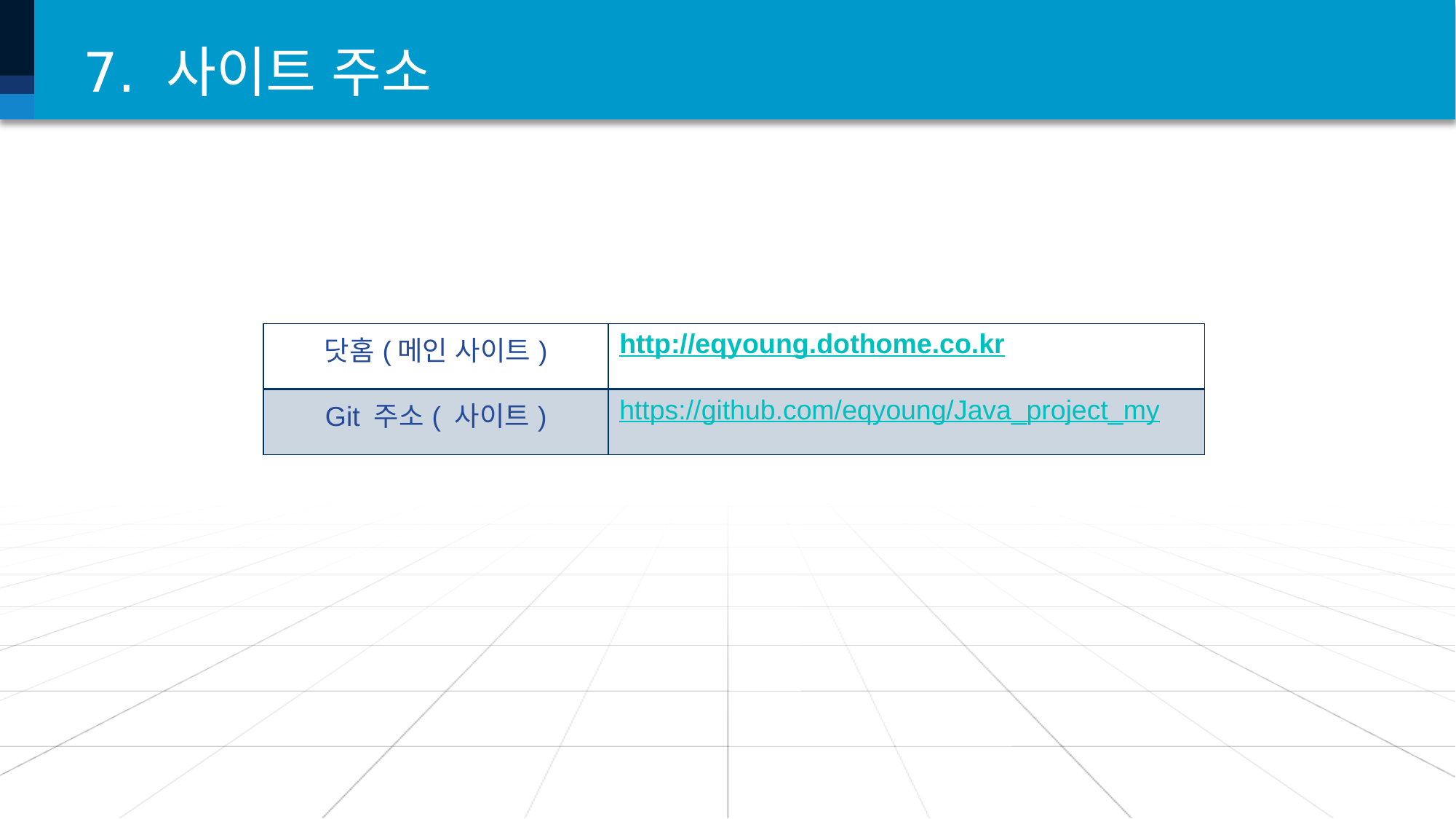

# 7. 사이트 주소
| 닷홈(메인 사이트) | http://eqyoung.dothome.co.kr |
| --- | --- |
| Git 주소( 사이트) | https://github.com/eqyoung/Java\_project\_my |